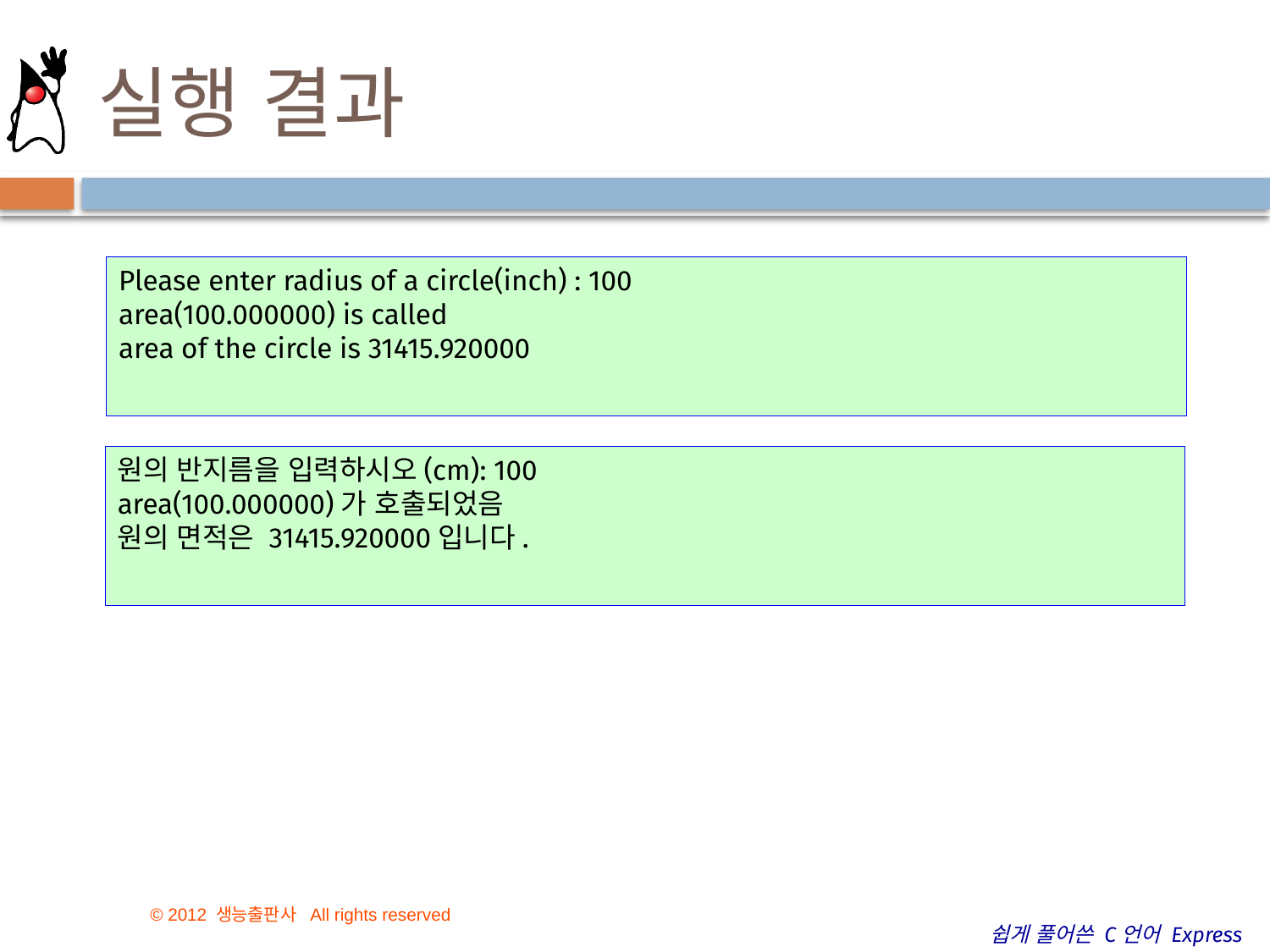

# 실행 결과
Please enter radius of a circle(inch) : 100
area(100.000000) is called
area of the circle is 31415.920000
exp=5
원의 반지름을 입력하시오(cm): 100
area(100.000000)가 호출되었음
원의 면적은 31415.920000입니다.